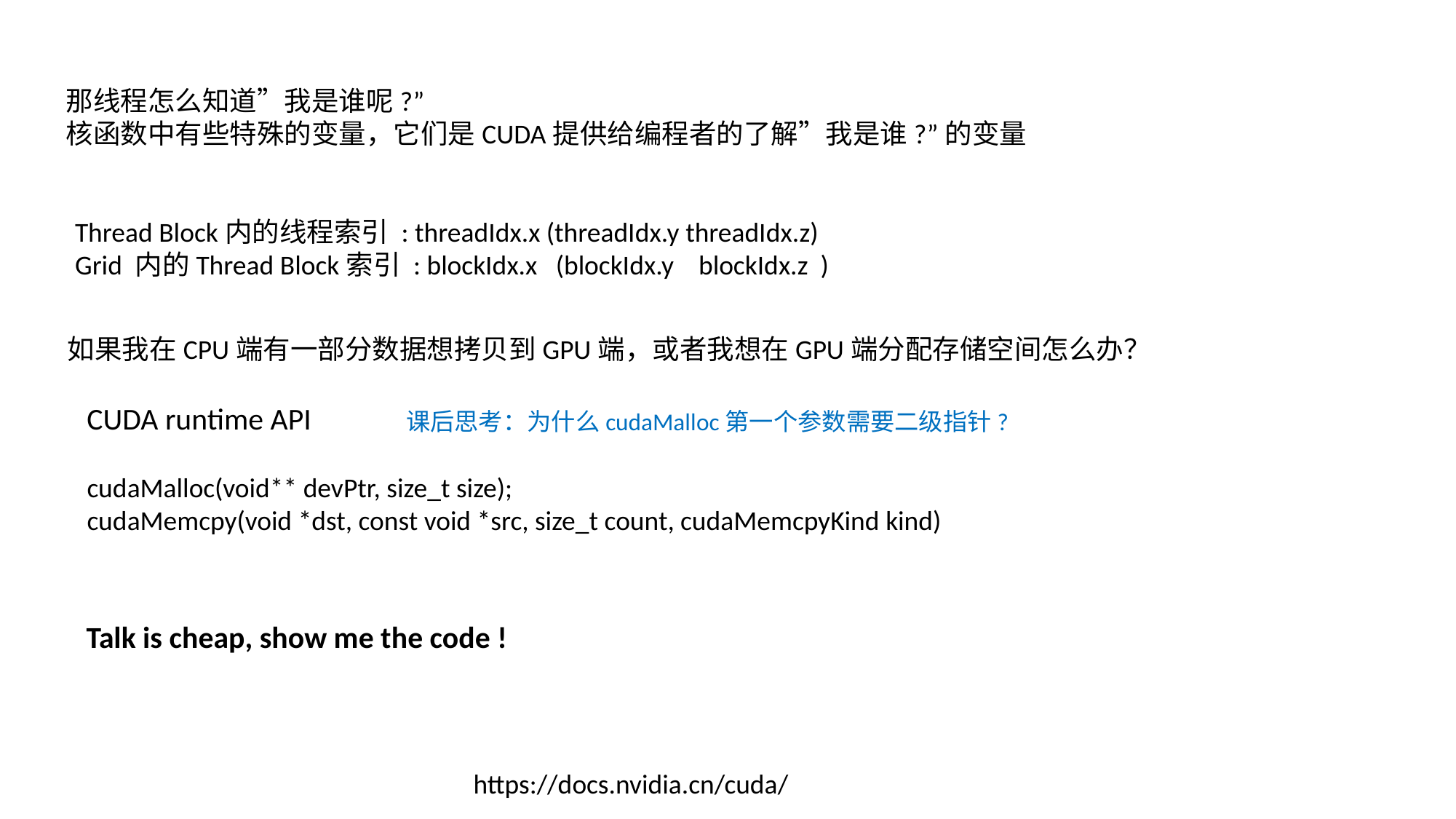

那线程怎么知道”我是谁呢?”
核函数中有些特殊的变量，它们是CUDA提供给编程者的了解”我是谁?”的变量
Thread Block内的线程索引 : threadIdx.x (threadIdx.y threadIdx.z)
Grid 内的Thread Block索引 : blockIdx.x   (blockIdx.y    blockIdx.z  )
如果我在CPU端有一部分数据想拷贝到GPU端，或者我想在GPU端分配存储空间怎么办？
CUDA runtime API
课后思考：为什么cudaMalloc第一个参数需要二级指针?
cudaMalloc(void** devPtr, size_t size);
cudaMemcpy(void *dst, const void *src, size_t count, cudaMemcpyKind kind)
Talk is cheap, show me the code !
https://docs.nvidia.cn/cuda/